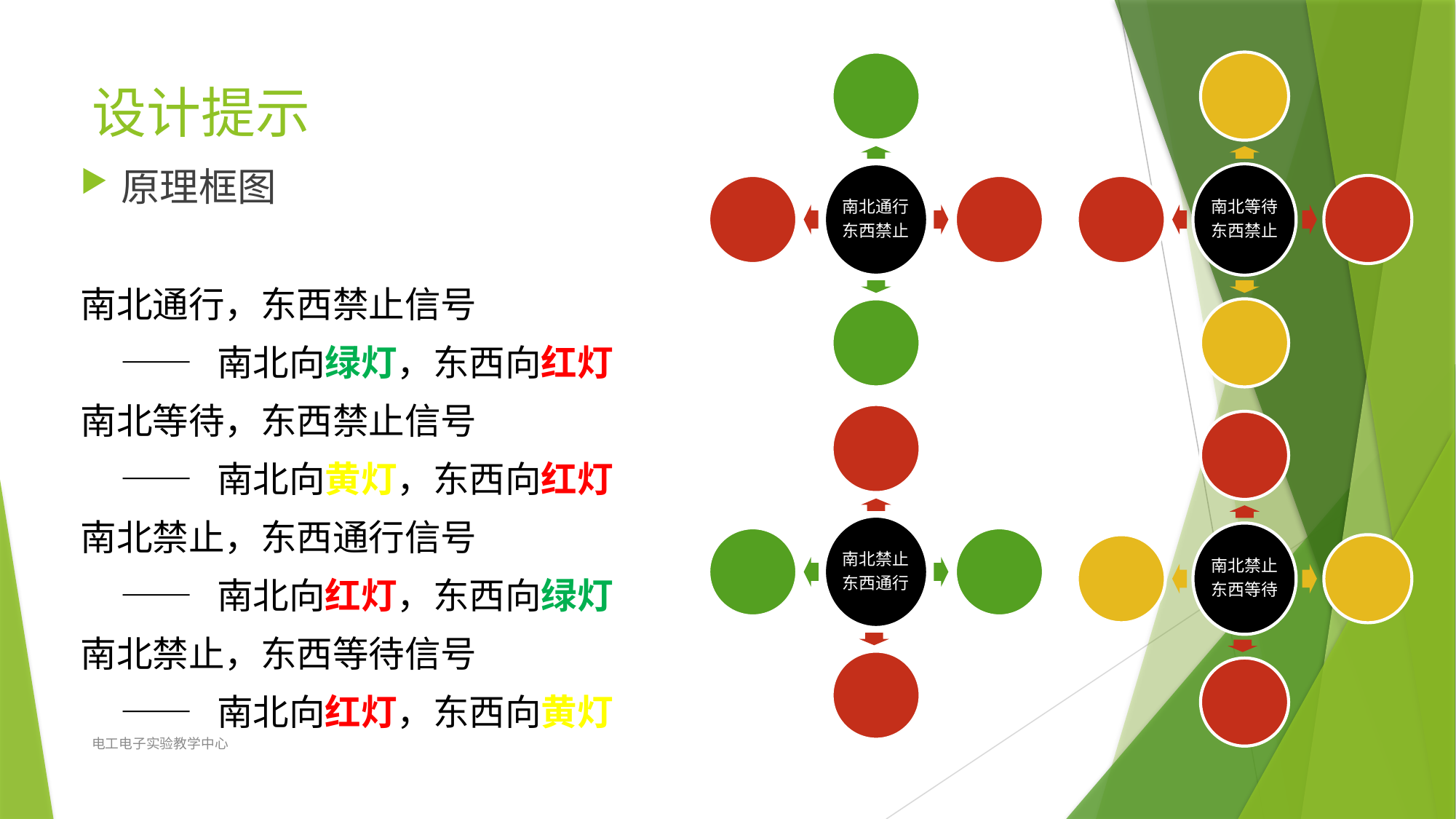

南北通行
东西禁止

南北等待
东西禁止

# 设计提示
原理框图

南北通行，东西禁止信号
     ——  南北向绿灯，东西向红灯
南北等待，东西禁止信号
     ——  南北向黄灯，东西向红灯
南北禁止，东西通行信号
     ——  南北向红灯，东西向绿灯
南北禁止，东西等待信号
     ——  南北向红灯，东西向黄灯
南北禁止
东西通行

南北禁止
东西等待

电工电子实验教学中心